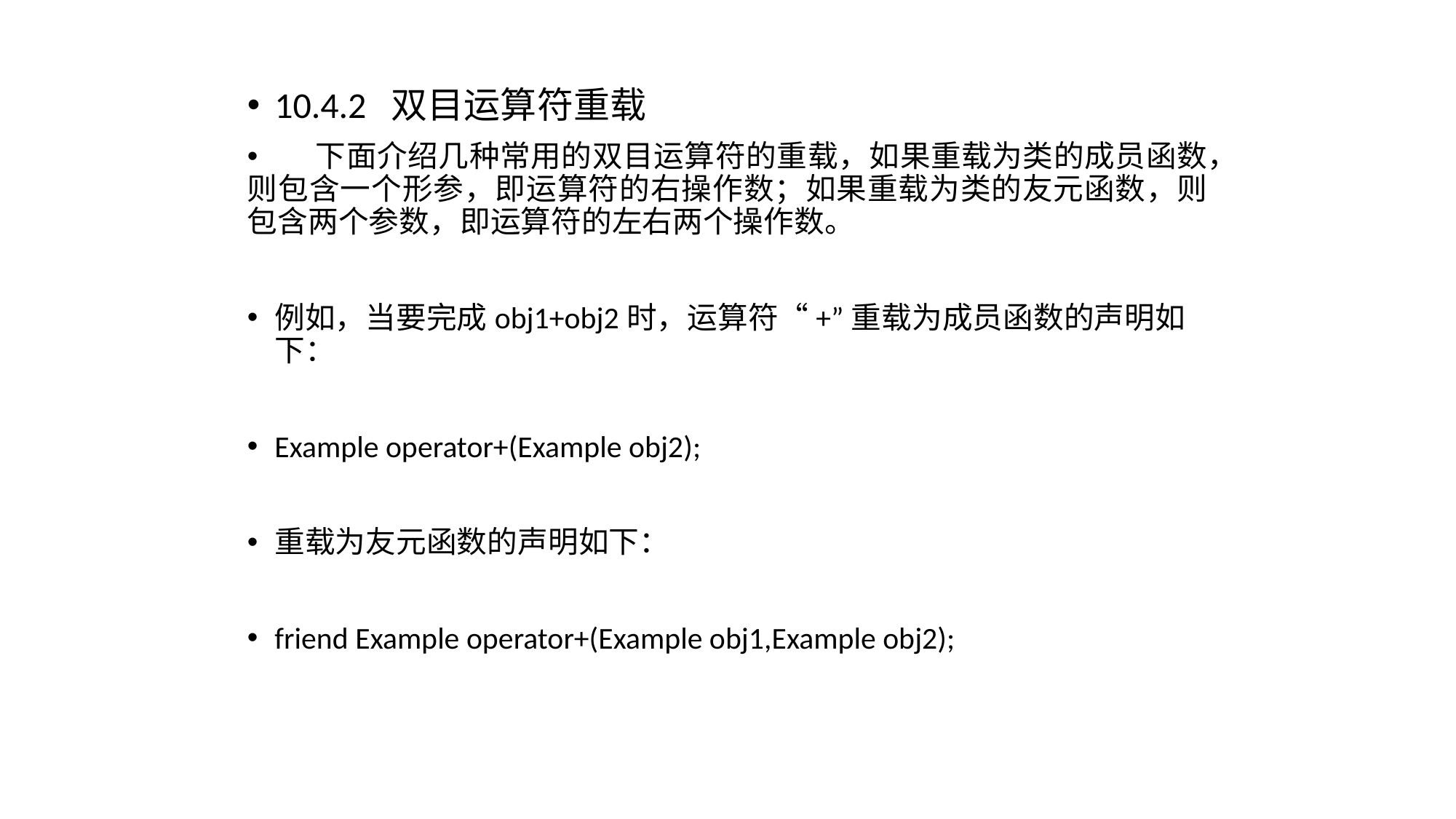

10.4.2  双目运算符重载
       下面介绍几种常用的双目运算符的重载，如果重载为类的成员函数，则包含一个形参，即运算符的右操作数；如果重载为类的友元函数，则包含两个参数，即运算符的左右两个操作数。

例如，当要完成obj1+obj2时，运算符“+”重载为成员函数的声明如下：

Example operator+(Example obj2);

重载为友元函数的声明如下：

friend Example operator+(Example obj1,Example obj2);